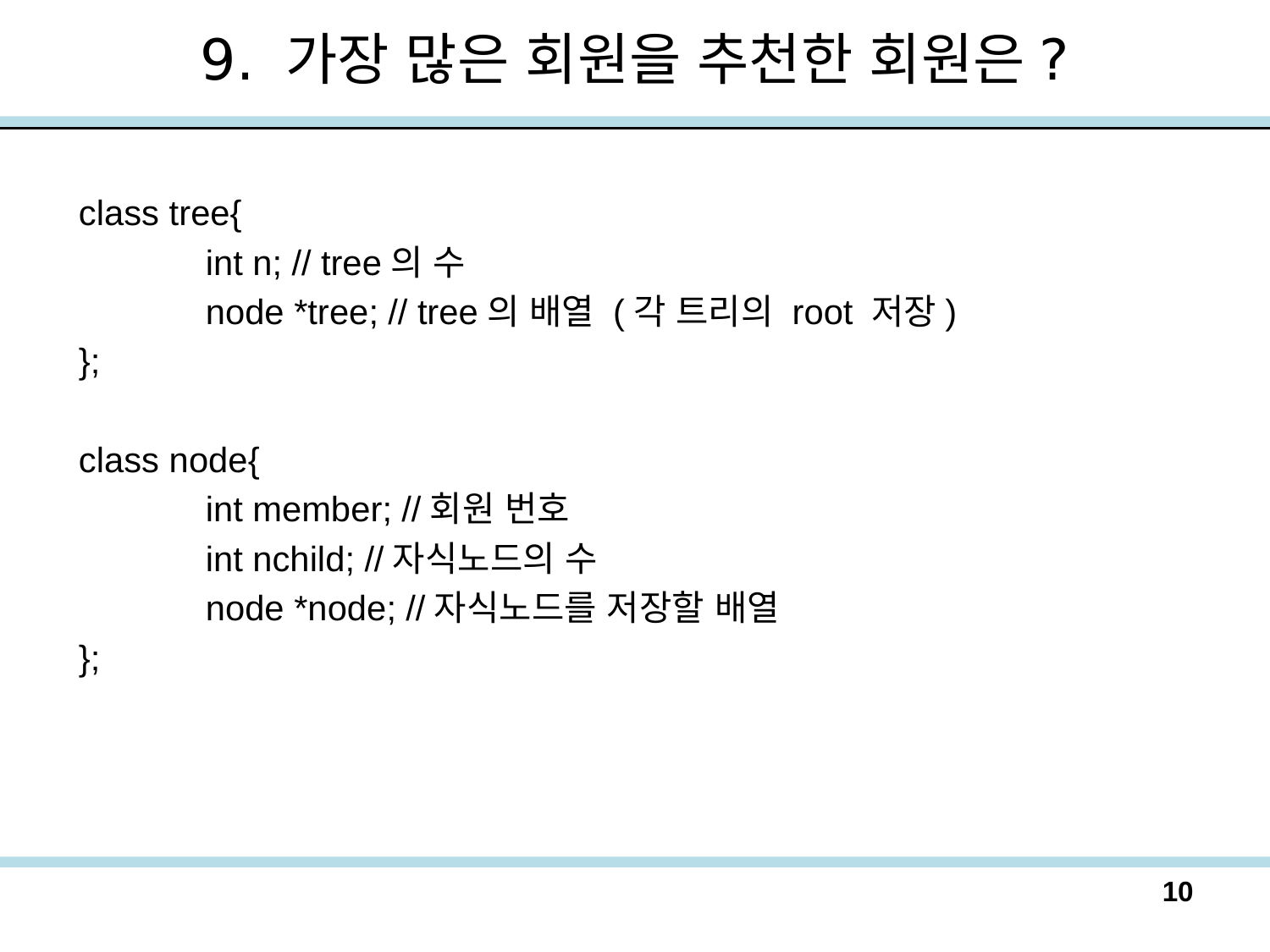

# 9. 가장 많은 회원을 추천한 회원은?
class tree{
	int n; // tree의 수
	node *tree; // tree의 배열 (각 트리의 root 저장)
};

class node{
	int member; //회원 번호
	int nchild; //자식노드의 수
	node *node; //자식노드를 저장할 배열
};

10